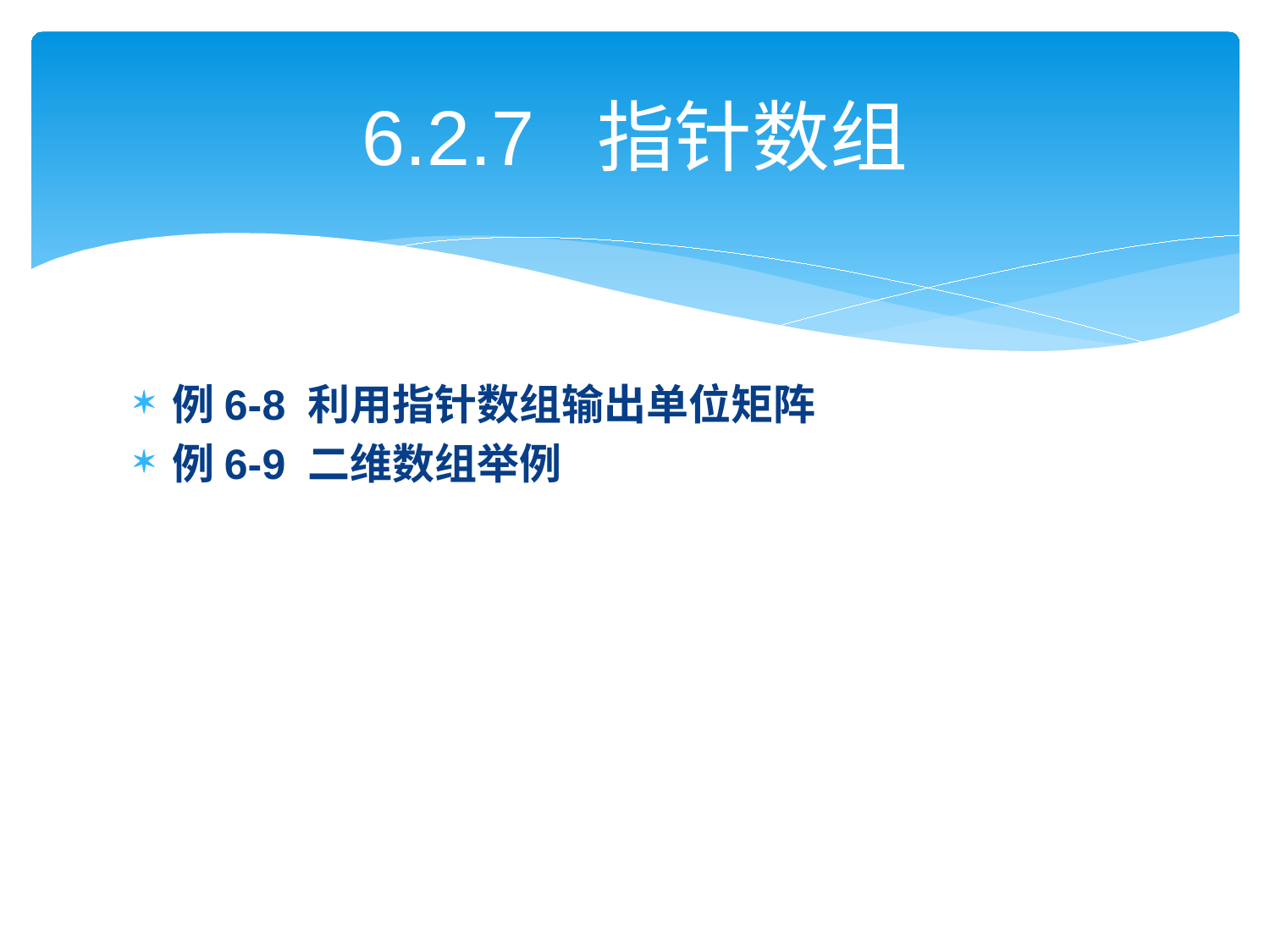

# 6.2.7  指针数组
例6-8 利用指针数组输出单位矩阵
例6-9 二维数组举例